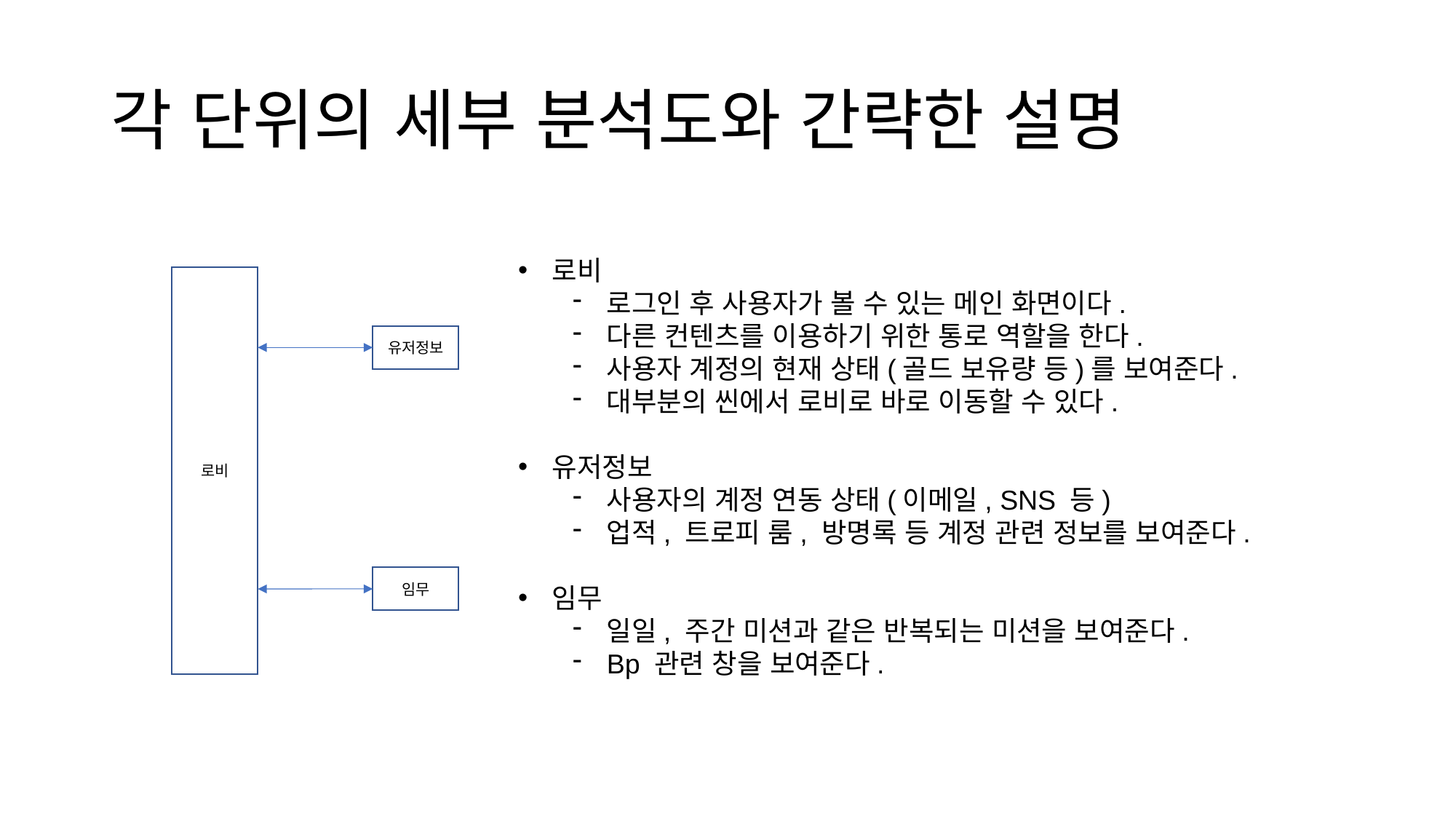

# 각 단위의 세부 분석도와 간략한 설명
로비
로그인 후 사용자가 볼 수 있는 메인 화면이다.
다른 컨텐츠를 이용하기 위한 통로 역할을 한다.
사용자 계정의 현재 상태(골드 보유량 등)를 보여준다.
대부분의 씬에서 로비로 바로 이동할 수 있다.

유저정보
사용자의 계정 연동 상태(이메일, SNS 등)
업적, 트로피 룸, 방명록 등 계정 관련 정보를 보여준다.

임무
일일, 주간 미션과 같은 반복되는 미션을 보여준다.
Bp 관련 창을 보여준다.
로비
유저정보
임무